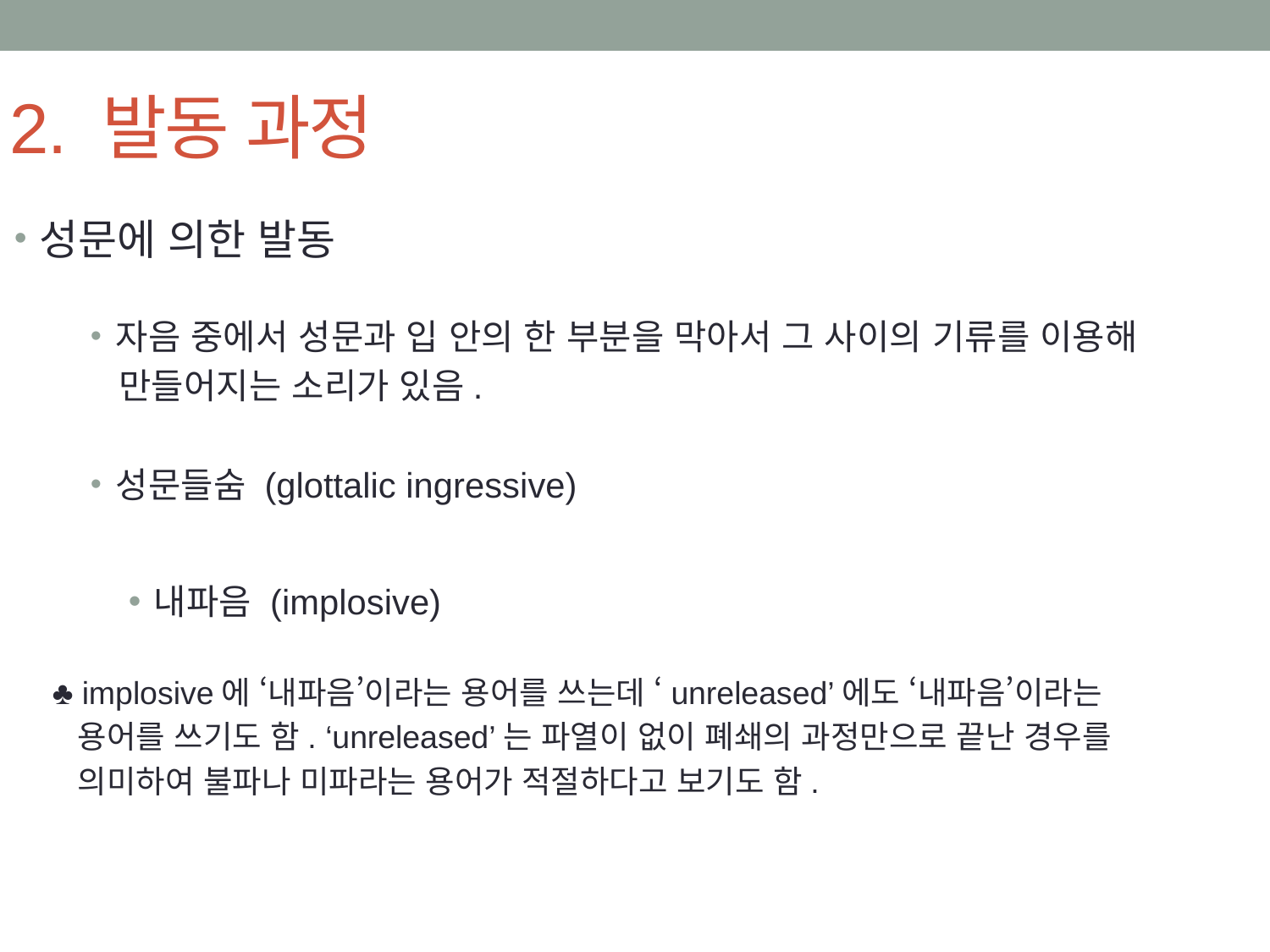

# 2. 발동 과정
성문에 의한 발동

자음 중에서 성문과 입 안의 한 부분을 막아서 그 사이의 기류를 이용해
  만들어지는 소리가 있음.

성문들숨 (glottalic ingressive)

내파음 (implosive)

♣ implosive에 ‘내파음’이라는 용어를 쓰는데 ‘unreleased’에도 ‘내파음’이라는
  용어를 쓰기도 함. ‘unreleased’는 파열이 없이 폐쇄의 과정만으로 끝난 경우를
  의미하여 불파나 미파라는 용어가 적절하다고 보기도 함.